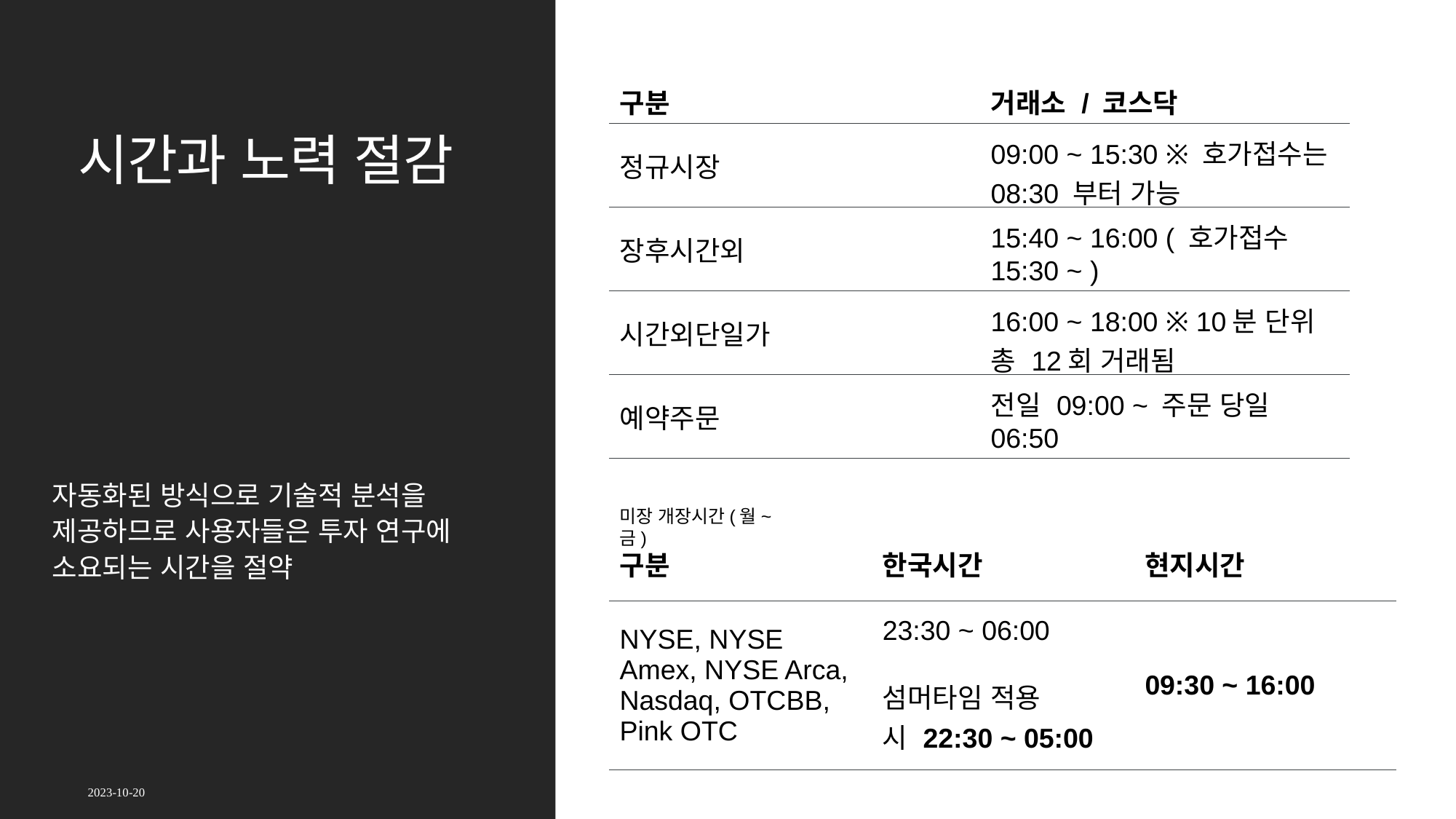

# 시간과 노력 절감
| 구분 | 거래소 / 코스닥 |
| --- | --- |
| 정규시장 | 09:00 ~ 15:30 ※ 호가접수는 08:30 부터 가능 |
| 장후시간외 | 15:40 ~ 16:00 ( 호가접수 15:30 ~ ) |
| 시간외단일가 | 16:00 ~ 18:00 ※ 10분 단위 총 12회 거래됨 |
| 예약주문 | 전일 09:00 ~ 주문 당일 06:50 |
자동화된 방식으로 기술적 분석을 제공하므로 사용자들은 투자 연구에 소요되는 시간을 절약
미장 개장시간(월~금)

| 구분 | 한국시간 | 현지시간 |
| --- | --- | --- |
| NYSE, NYSE Amex, NYSE Arca, Nasdaq, OTCBB, Pink OTC | 23:30 ~ 06:00 섬머타임 적용 시 22:30 ~ 05:00 | 09:30 ~ 16:00 |
2023-10-20